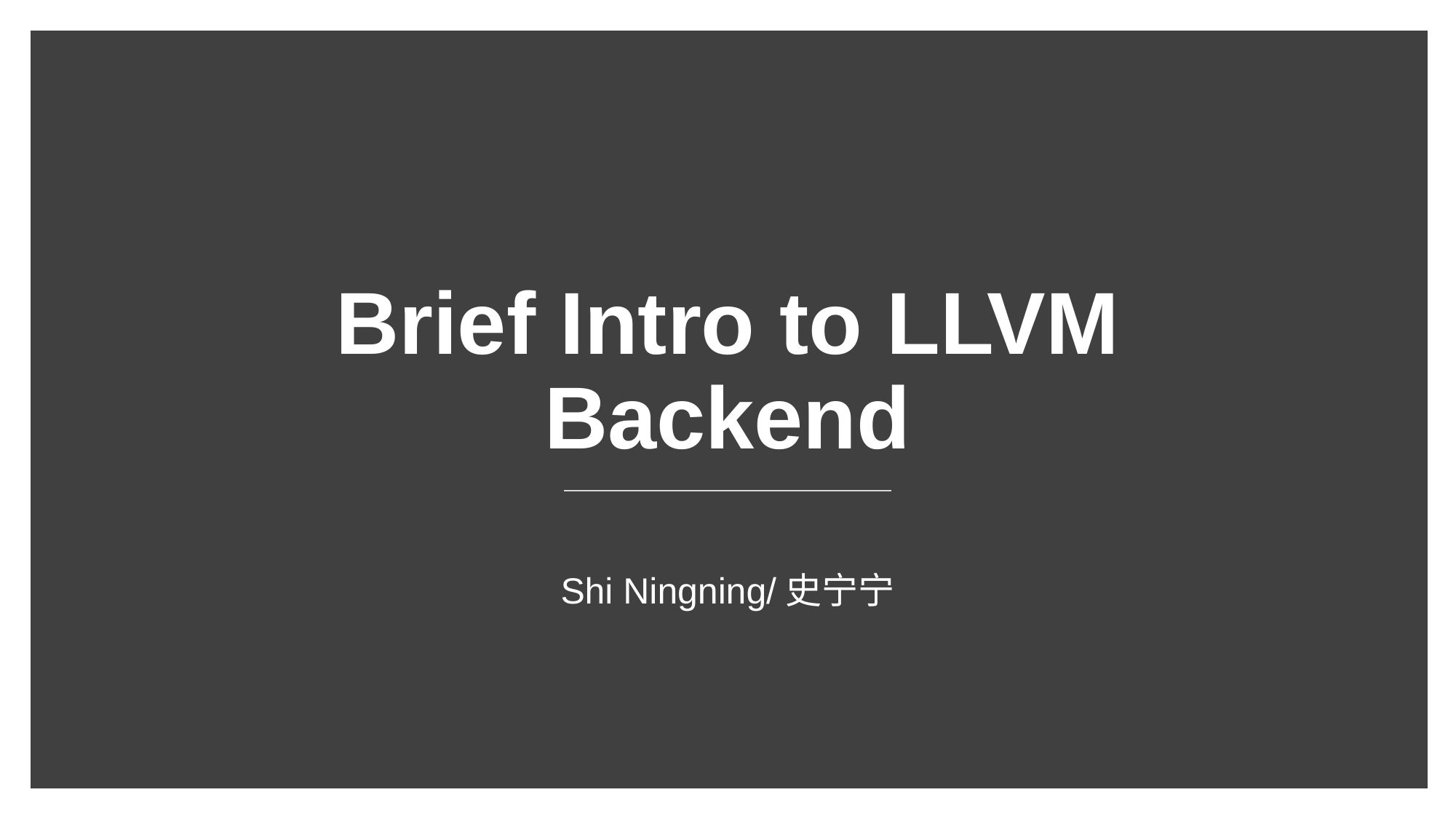

# Brief Intro to LLVM Backend

Shi Ningning/史宁宁